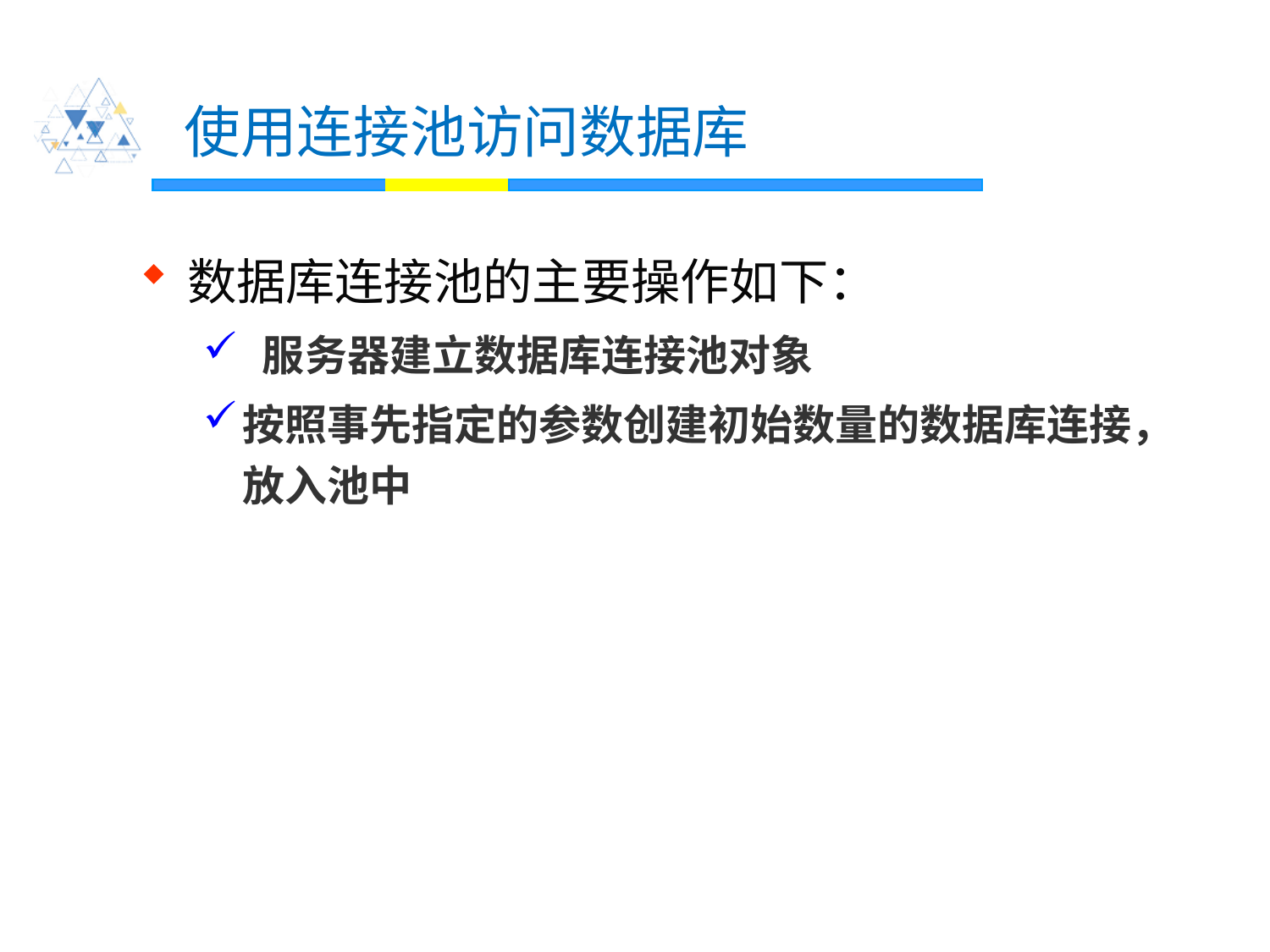

# 使用连接池访问数据库
数据库连接池的主要操作如下：
 服务器建立数据库连接池对象
按照事先指定的参数创建初始数量的数据库连接，放入池中